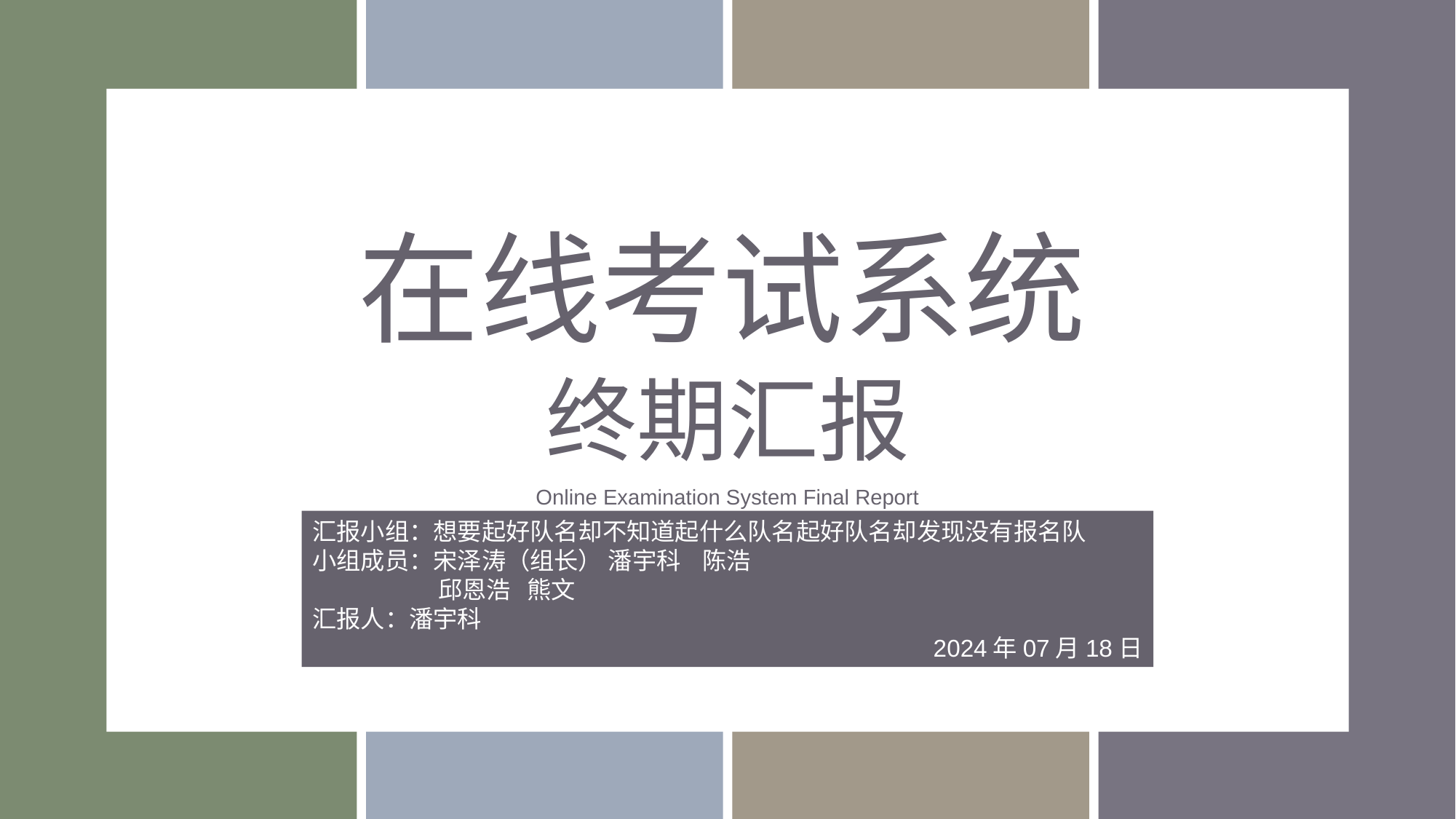

在线考试系统
终期汇报
Online Examination System Final Report
汇报小组：想要起好队名却不知道起什么队名起好队名却发现没有报名队
小组成员：宋泽涛（组长） 潘宇科    陈浩
                      邱恩浩   熊文
汇报人：潘宇科
2024年07月18日